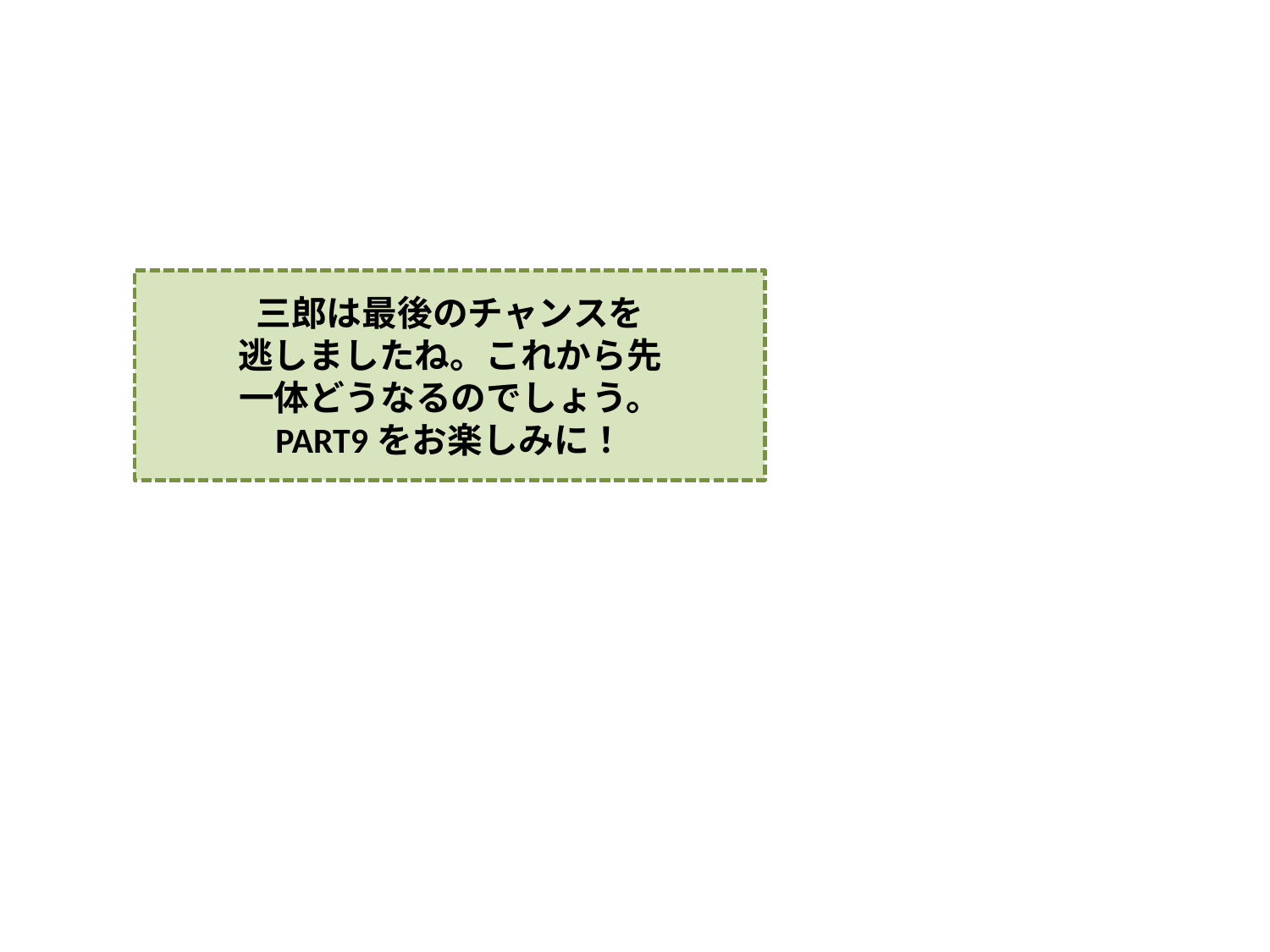

三郎は最後のチャンスを
逃しましたね。これから先
一体どうなるのでしょう。
PART9をお楽しみに！